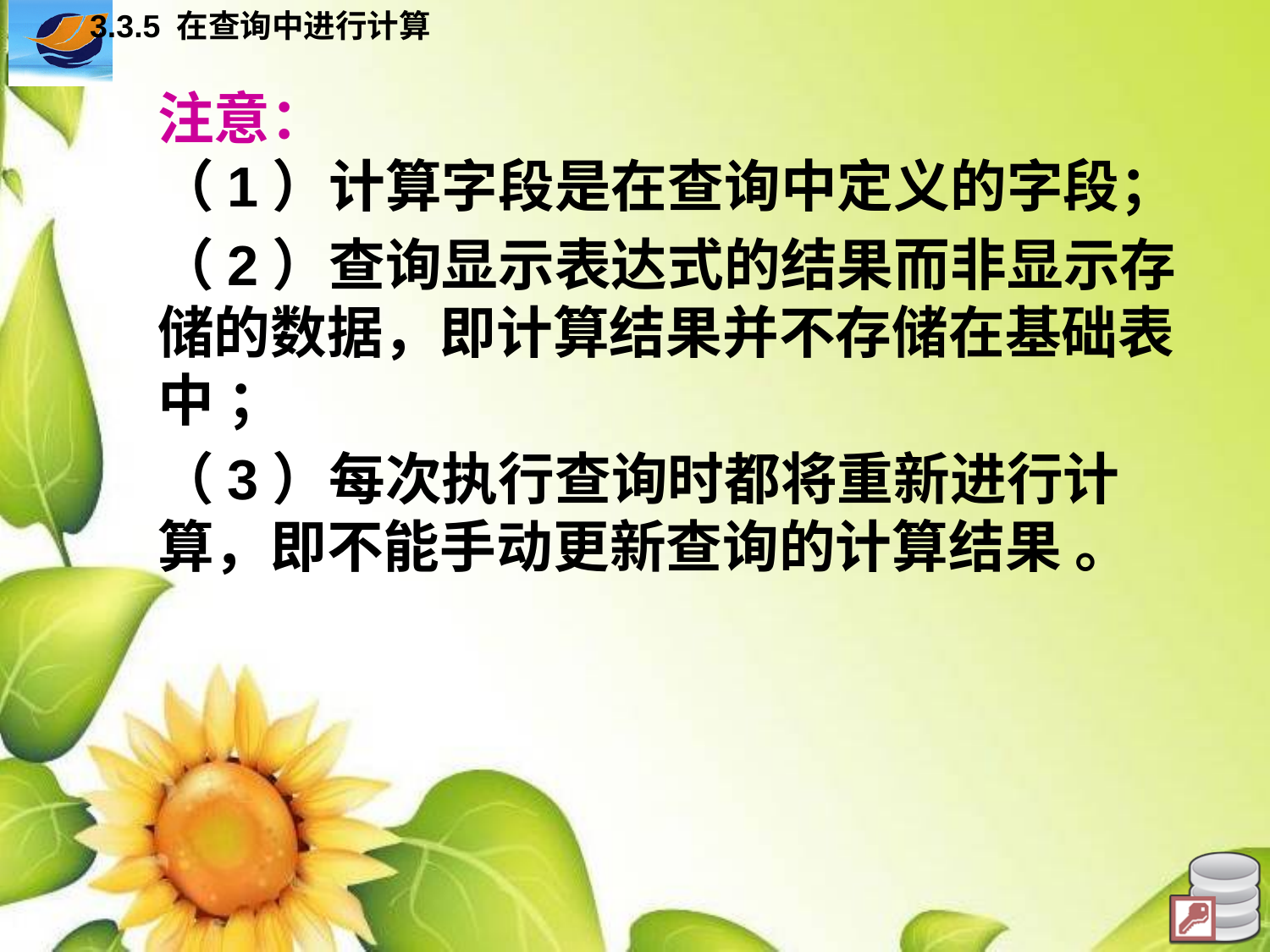

3.3.5 在查询中进行计算
注意：
（1）计算字段是在查询中定义的字段；
（2）查询显示表达式的结果而非显示存 储的数据，即计算结果并不存储在基础表中 ；
（3）每次执行查询时都将重新进行计算，即不能手动更新查询的计算结果 。